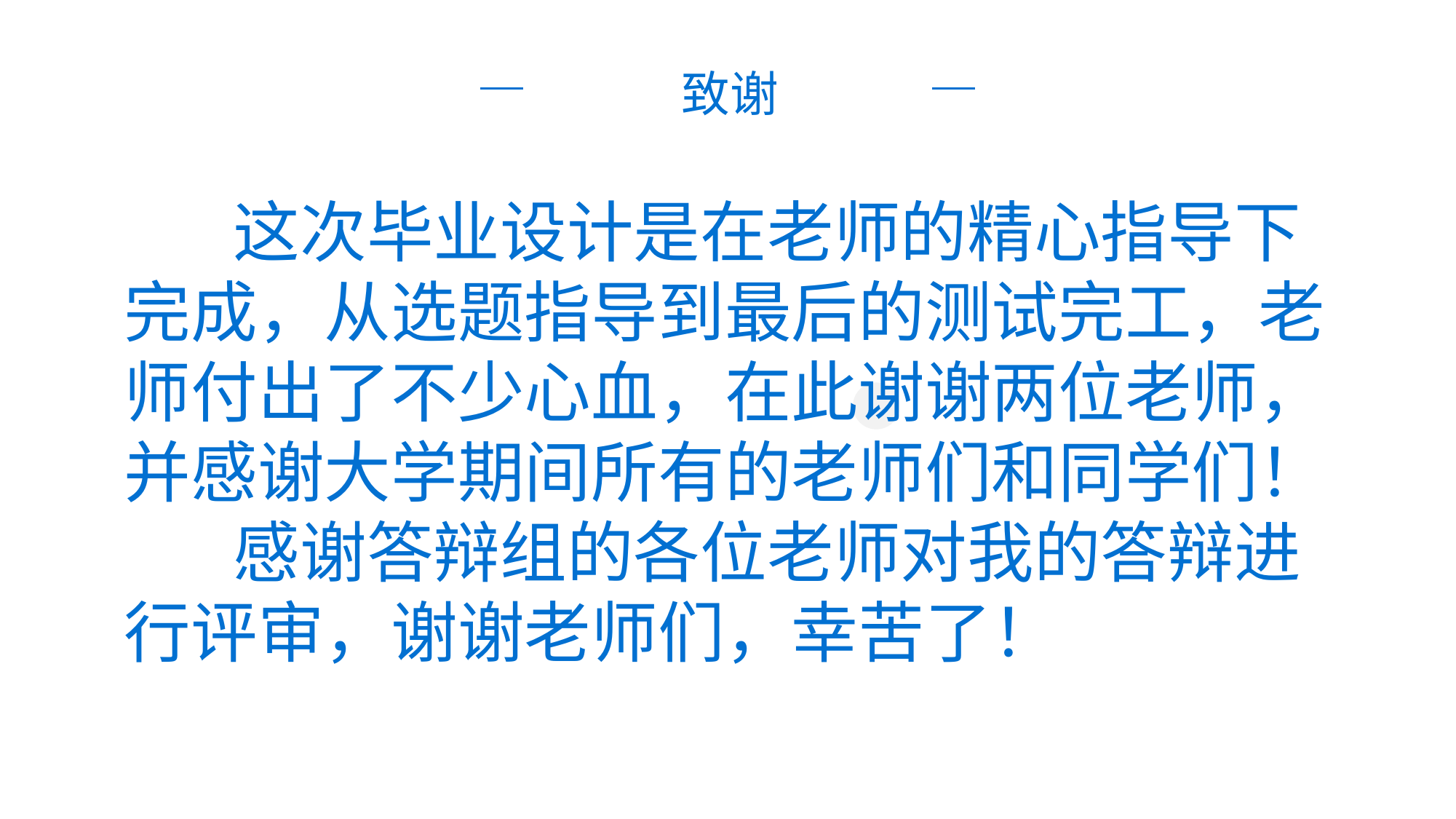

致谢
	这次毕业设计是在老师的精心指导下完成，从选题指导到最后的测试完工，老师付出了不少心血，在此谢谢两位老师，并感谢大学期间所有的老师们和同学们！
	感谢答辩组的各位老师对我的答辩进行评审，谢谢老师们，幸苦了！